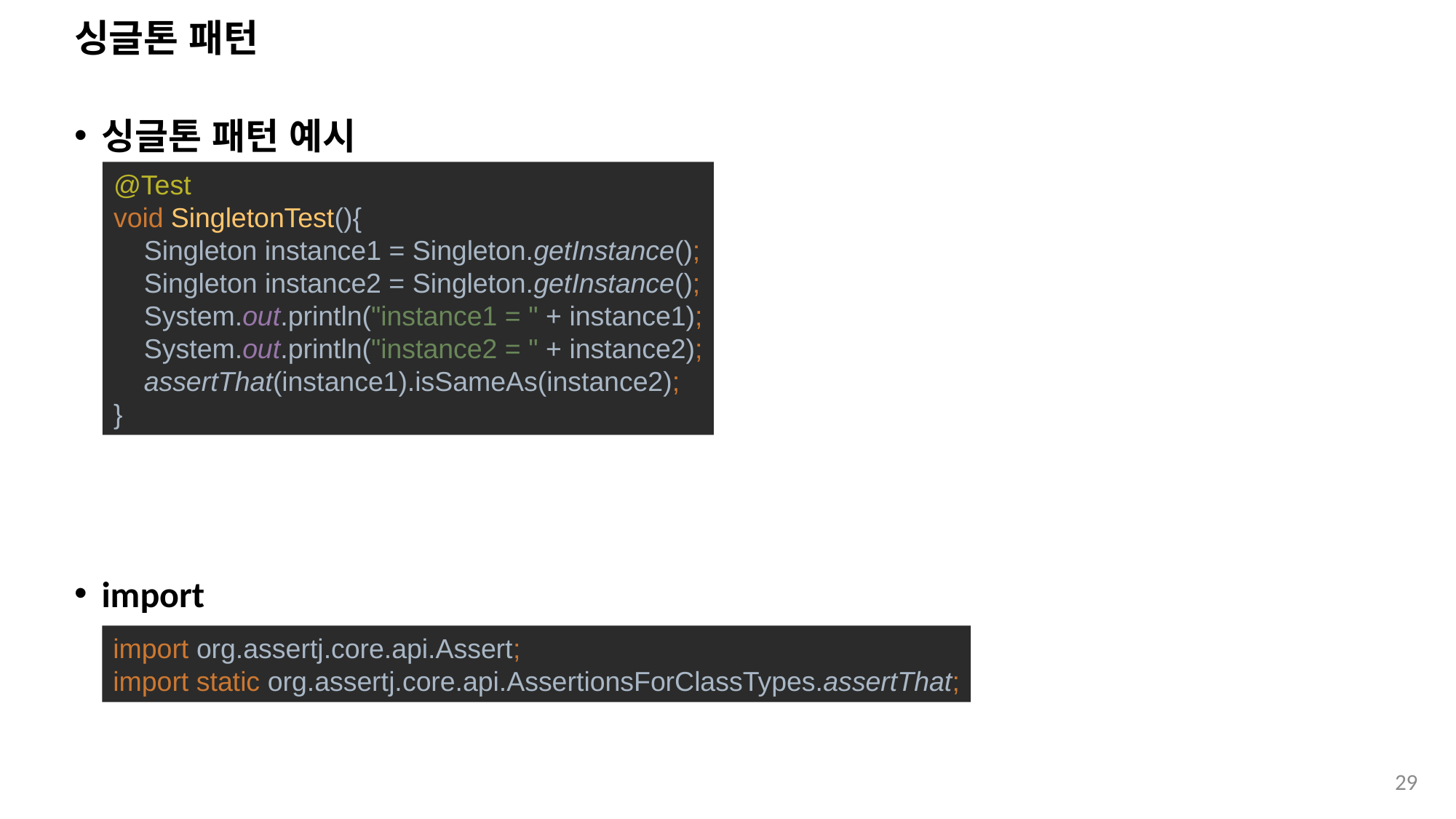

# 싱글톤 패턴
싱글톤 패턴 예시

import

@Test
void SingletonTest(){
    Singleton instance1 = Singleton.getInstance();
    Singleton instance2 = Singleton.getInstance();
    System.out.println("instance1 = " + instance1);
    System.out.println("instance2 = " + instance2);
    assertThat(instance1).isSameAs(instance2);
}
import org.assertj.core.api.Assert;
import static org.assertj.core.api.AssertionsForClassTypes.assertThat;
29